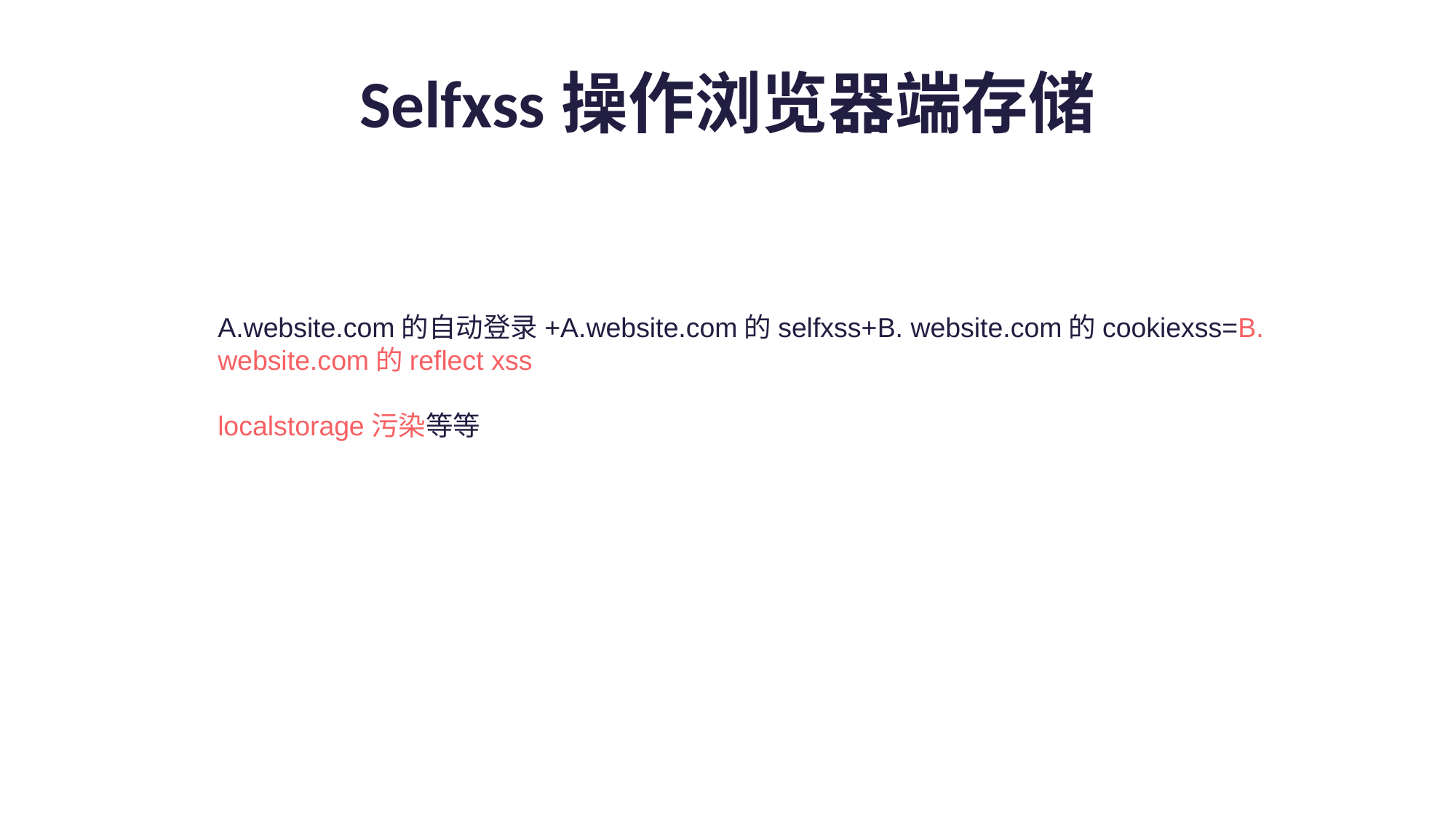

# Selfxss操作浏览器端存储

A.website.com的自动登录+A.website.com的selfxss+B. website.com的cookiexss=B. website.com的reflect xss

localstorage污染等等